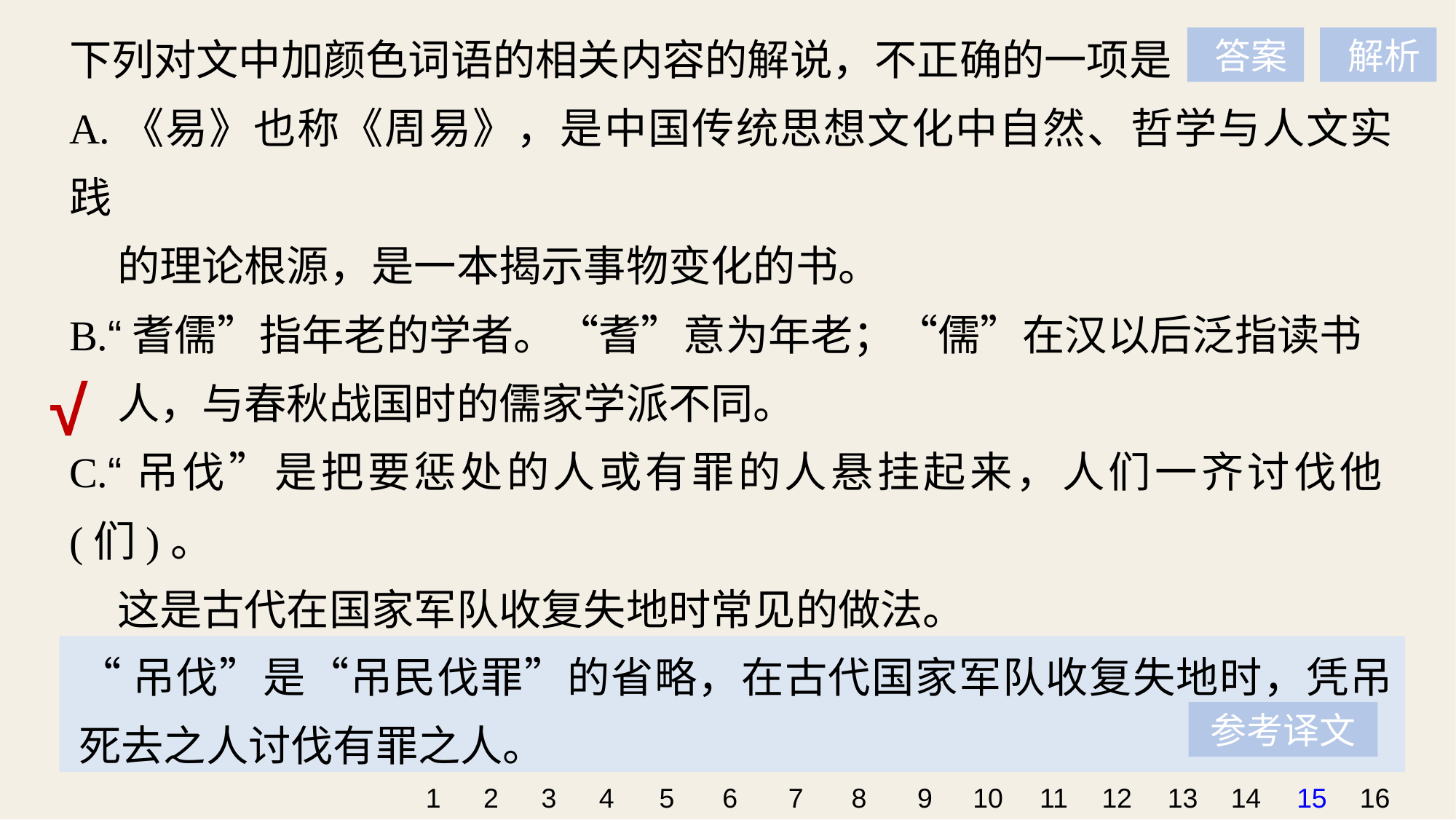

下列对文中加颜色词语的相关内容的解说，不正确的一项是
A.《易》也称《周易》，是中国传统思想文化中自然、哲学与人文实践
    的理论根源，是一本揭示事物变化的书。
B.“耆儒”指年老的学者。“耆”意为年老；“儒”在汉以后泛指读书
    人，与春秋战国时的儒家学派不同。
C.“吊伐”是把要惩处的人或有罪的人悬挂起来，人们一齐讨伐他(们)。
    这是古代在国家军队收复失地时常见的做法。
D.“生祠”指为活人修建的祠堂。建生祠，是古代信仰民俗，对于有德
    政的官员，民为之立生祠，以颂其功德，并加以奉祀。
 答案
 解析
√
“吊伐”是“吊民伐罪”的省略，在古代国家军队收复失地时，凭吊死去之人讨伐有罪之人。

参考译文
1
2
3
4
5
6
7
8
9
10
11
12
13
14
15
16